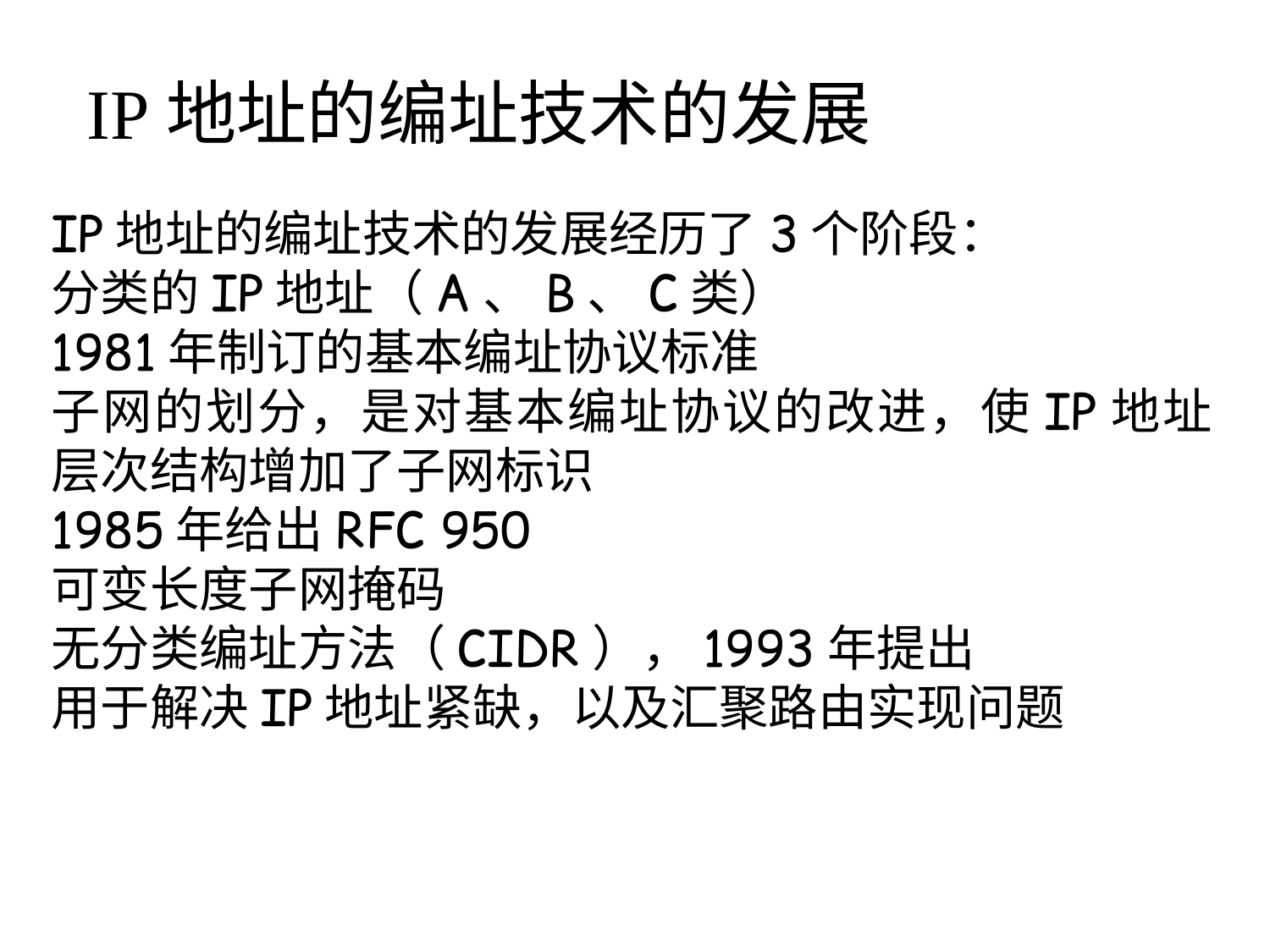

IP地址的编址技术的发展
IP地址的编址技术的发展经历了3个阶段：
分类的IP地址（A、B、C类）
1981年制订的基本编址协议标准
子网的划分，是对基本编址协议的改进，使IP地址层次结构增加了子网标识
1985年给出RFC 950
可变长度子网掩码
无分类编址方法（CIDR），1993年提出
用于解决IP地址紧缺，以及汇聚路由实现问题